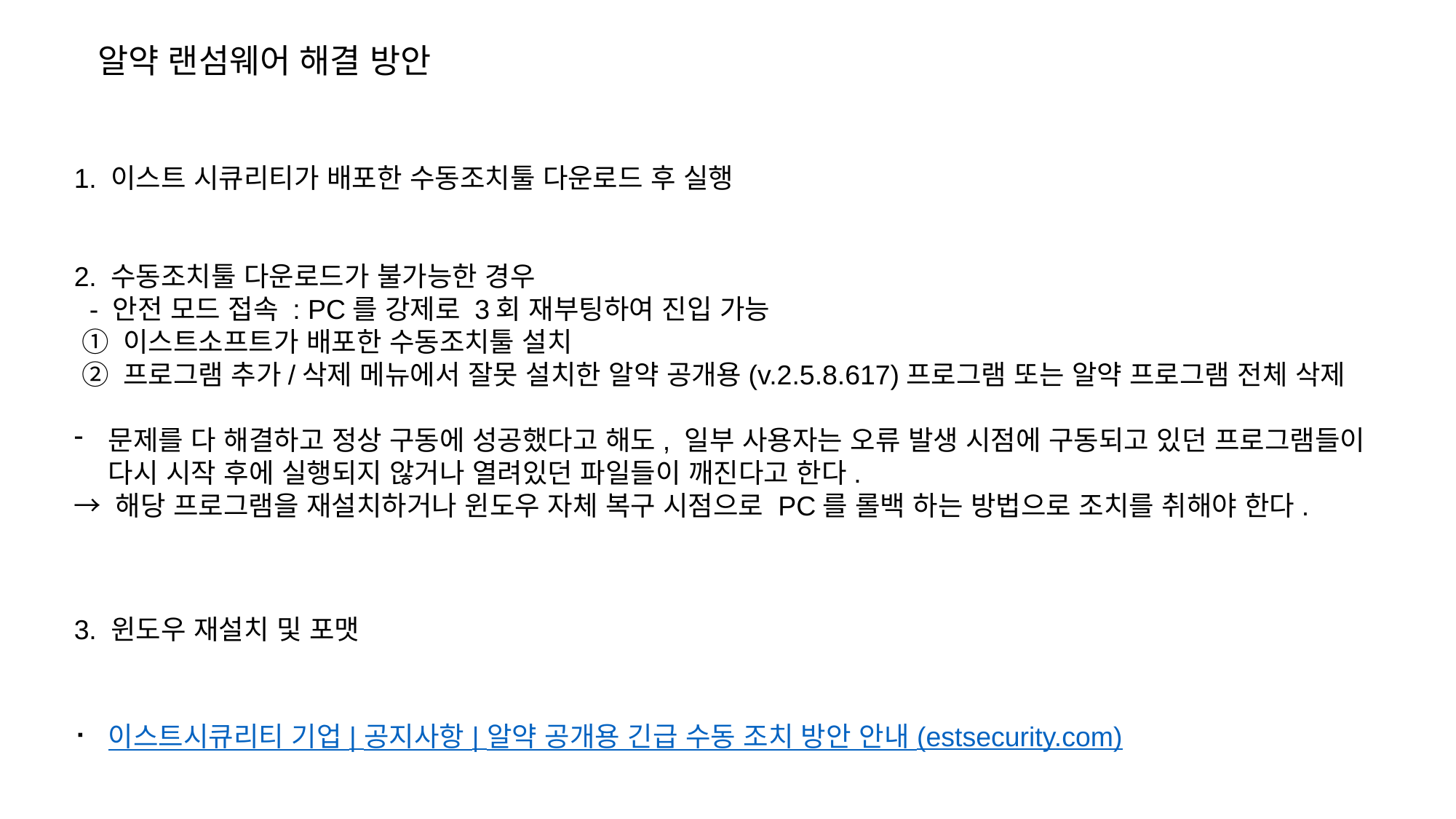

알약 랜섬웨어 해결 방안
1. 이스트 시큐리티가 배포한 수동조치툴 다운로드 후 실행
2. 수동조치툴 다운로드가 불가능한 경우
  - 안전 모드 접속 : PC를 강제로 3회 재부팅하여 진입 가능
 ① 이스트소프트가 배포한 수동조치툴 설치
 ② 프로그램 추가/삭제 메뉴에서 잘못 설치한 알약 공개용(v.2.5.8.617)프로그램 또는 알약 프로그램 전체 삭제

문제를 다 해결하고 정상 구동에 성공했다고 해도, 일부 사용자는 오류 발생 시점에 구동되고 있던 프로그램들이 다시 시작 후에 실행되지 않거나 열려있던 파일들이 깨진다고 한다.
→ 해당 프로그램을 재설치하거나 윈도우 자체 복구 시점으로 PC를 롤백 하는 방법으로 조치를 취해야 한다.
3. 윈도우 재설치 및 포맷
이스트시큐리티 기업 | 공지사항 | 알약 공개용 긴급 수동 조치 방안 안내 (estsecurity.com)